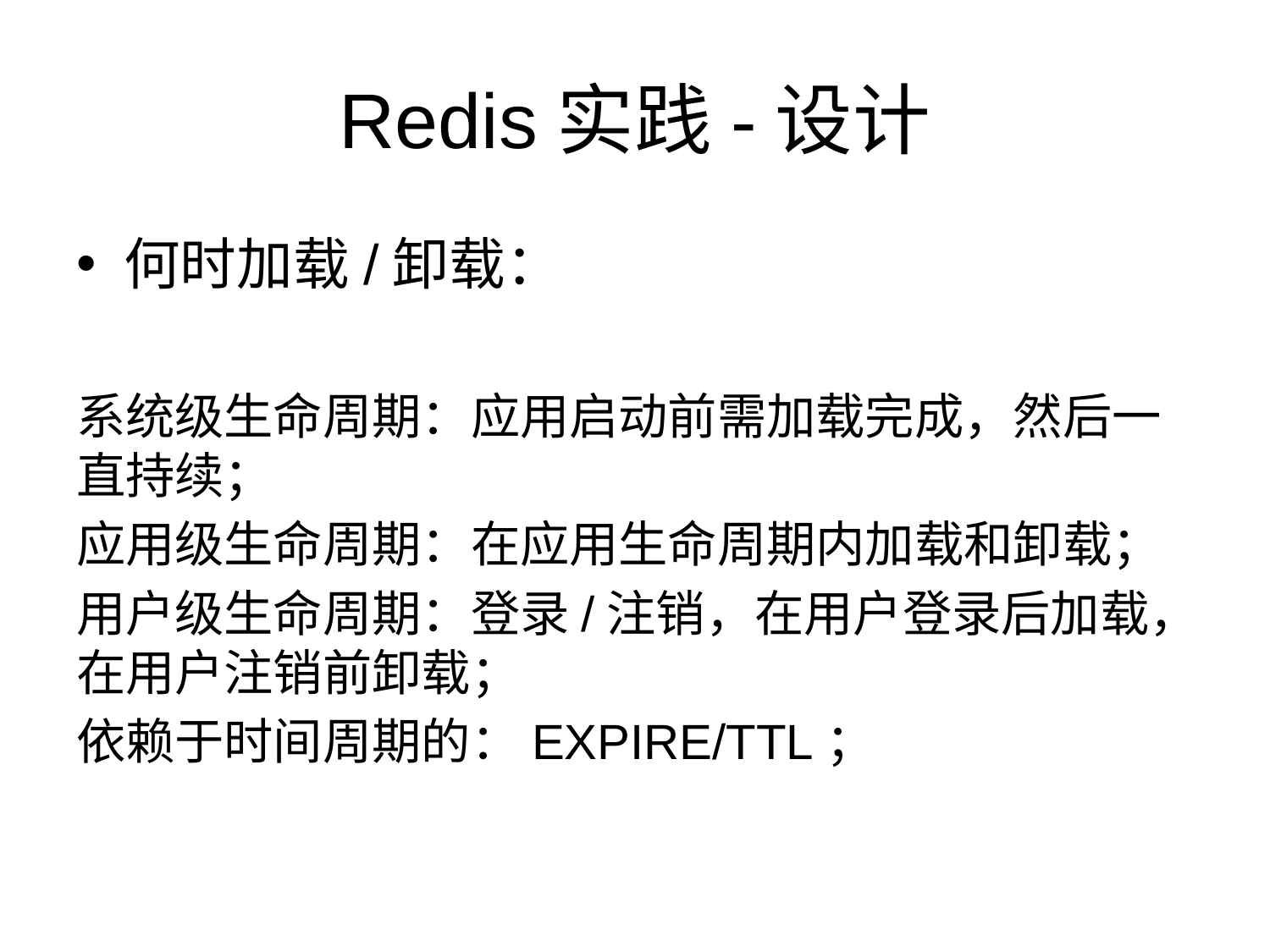

# Redis实践-设计
何时加载/卸载：

系统级生命周期：应用启动前需加载完成，然后一直持续；
应用级生命周期：在应用生命周期内加载和卸载；
用户级生命周期：登录/注销，在用户登录后加载，在用户注销前卸载；
依赖于时间周期的：EXPIRE/TTL；